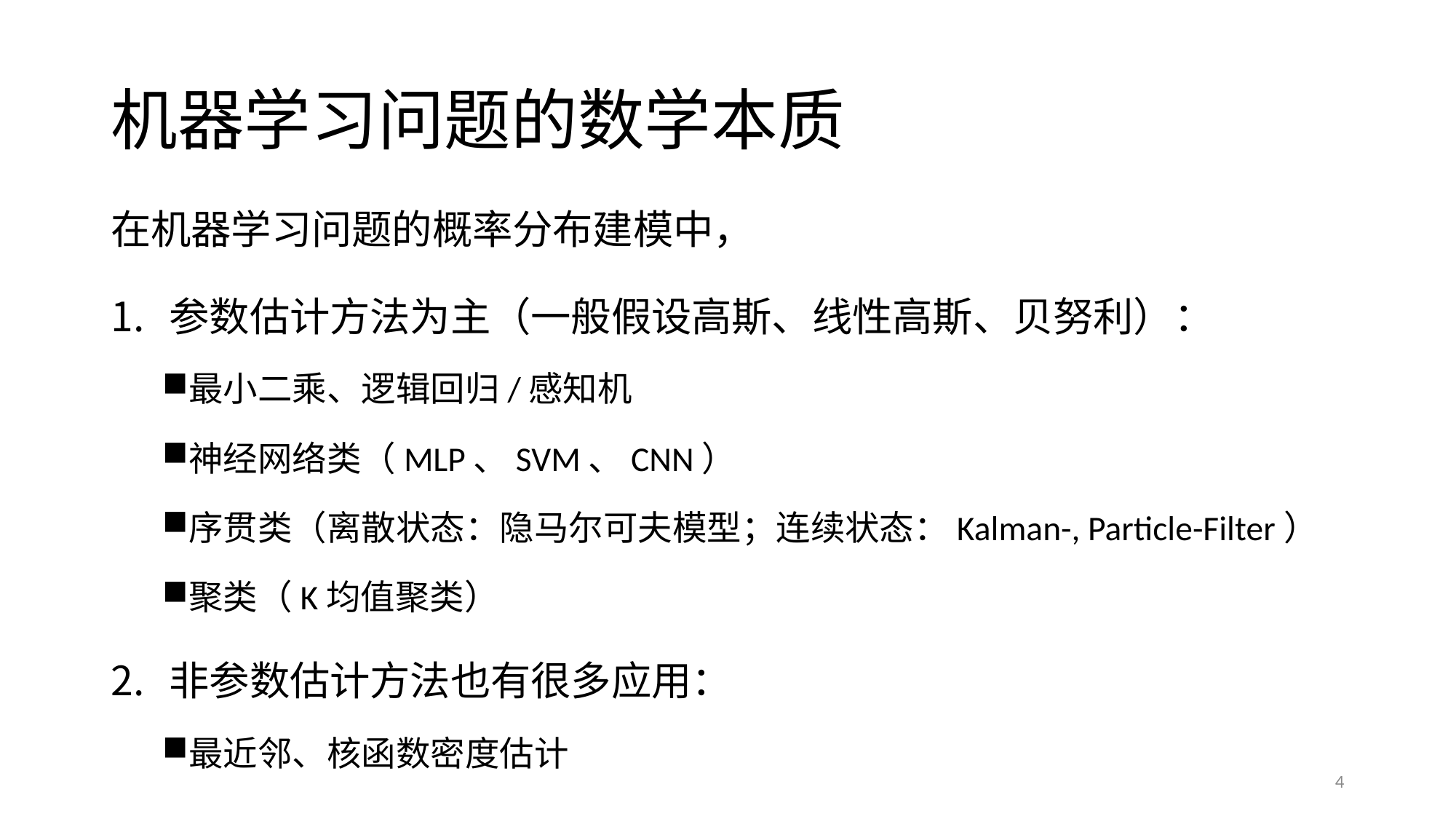

# 机器学习问题的数学本质
在机器学习问题的概率分布建模中，
参数估计方法为主（一般假设高斯、线性高斯、贝努利）：
最小二乘、逻辑回归/感知机
神经网络类（MLP、SVM、CNN）
序贯类（离散状态：隐马尔可夫模型；连续状态：Kalman-, Particle-Filter）
聚类（K均值聚类）
非参数估计方法也有很多应用：
最近邻、核函数密度估计
4